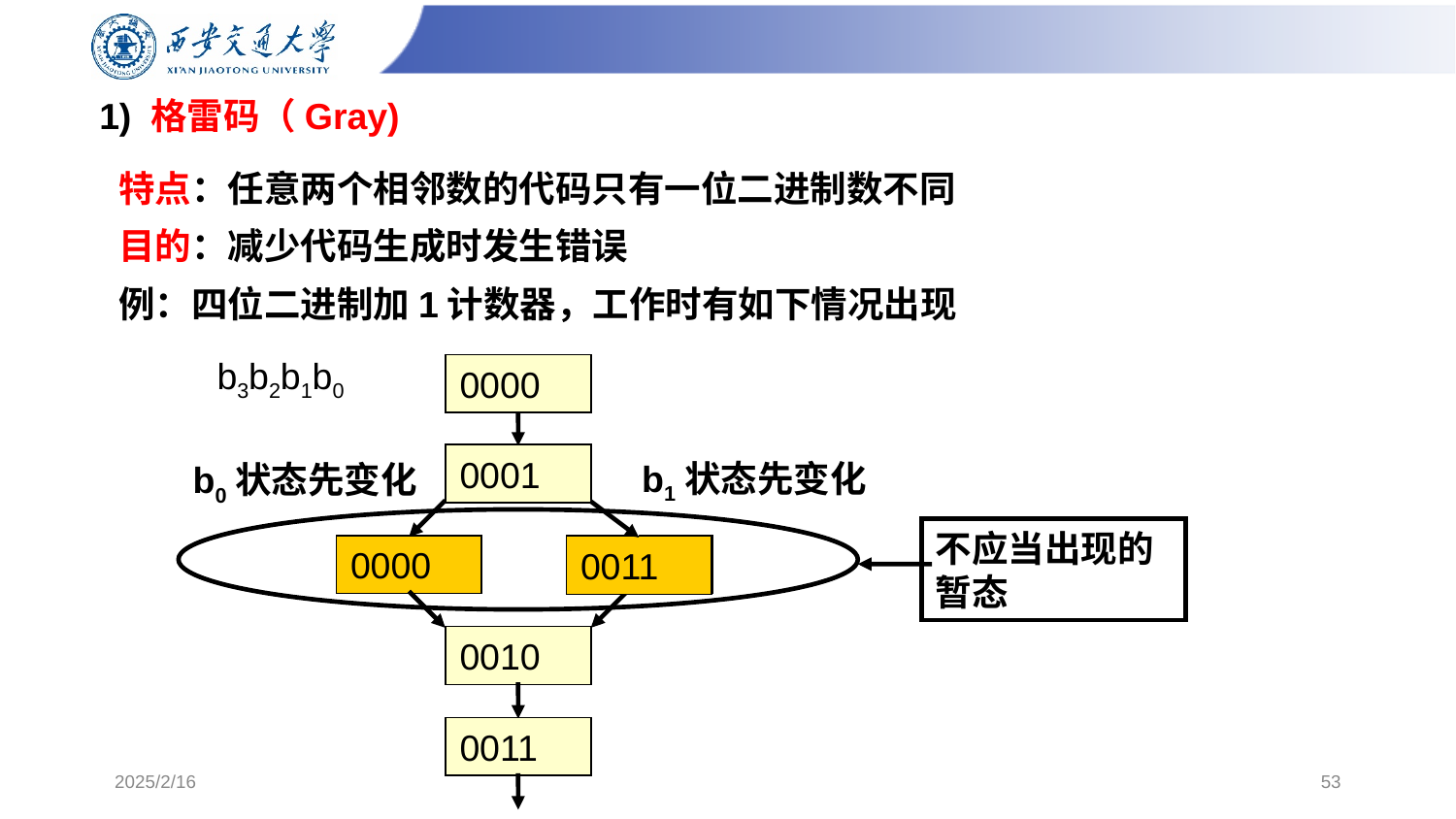

# 1) 格雷码（Gray)
特点：任意两个相邻数的代码只有一位二进制数不同
目的：减少代码生成时发生错误
例：四位二进制加1计数器，工作时有如下情况出现
b3b2b1b0
0000

0001
b1状态先变化
b0状态先变化

0000

0011
0011

不应当出现的暂态

0010

0011

2025/2/16
53